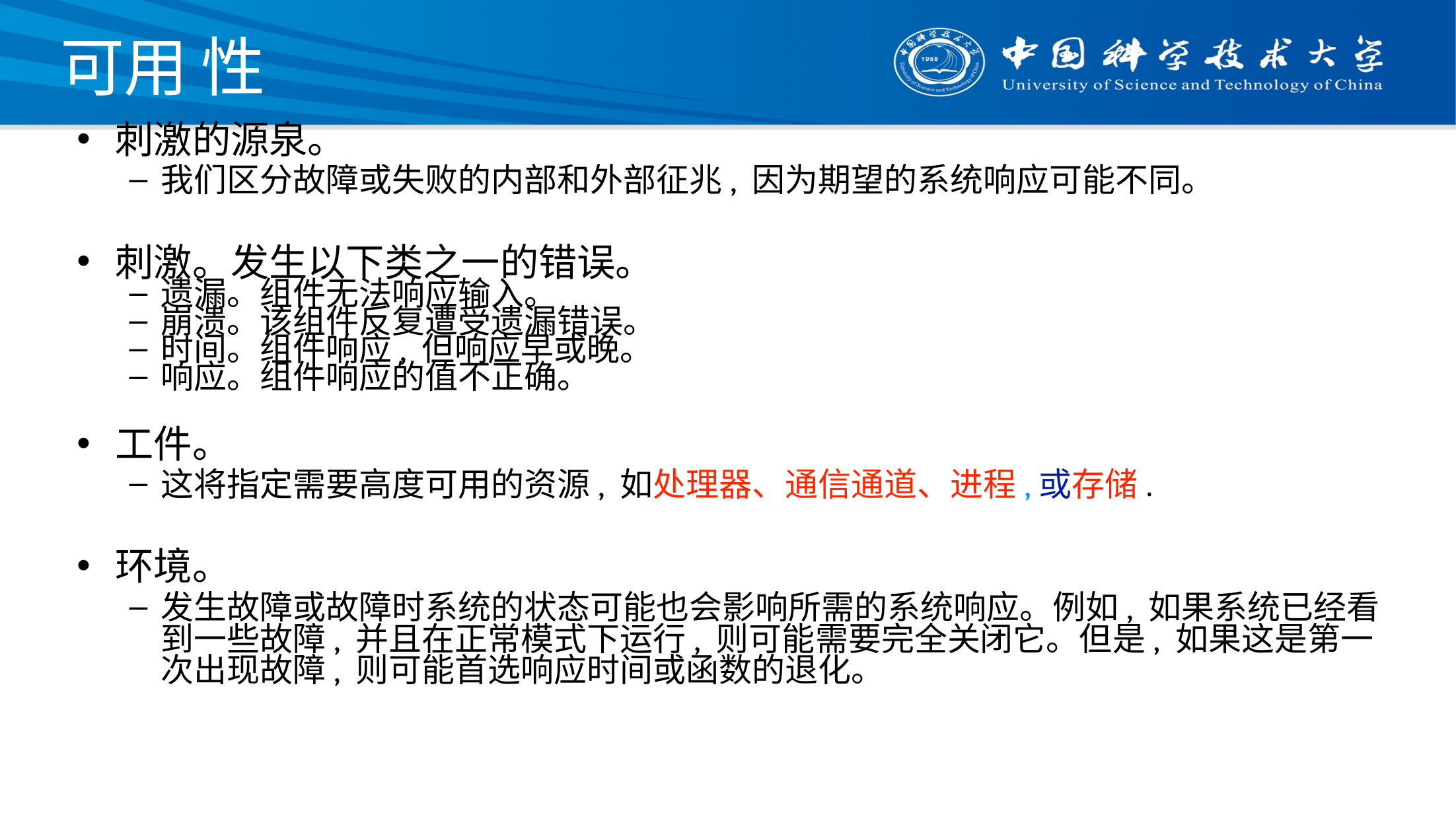

# 可用 性
刺激的源泉。
我们区分故障或失败的内部和外部征兆, 因为期望的系统响应可能不同。

刺激。发生以下类之一的错误。
遗漏。组件无法响应输入。
崩溃。该组件反复遭受遗漏错误。
时间。组件响应, 但响应早或晚。
响应。组件响应的值不正确。

工件。
这将指定需要高度可用的资源, 如处理器、通信通道、进程,或存储.

环境。
发生故障或故障时系统的状态可能也会影响所需的系统响应。例如, 如果系统已经看到一些故障, 并且在正常模式下运行, 则可能需要完全关闭它。但是, 如果这是第一次出现故障, 则可能首选响应时间或函数的退化。